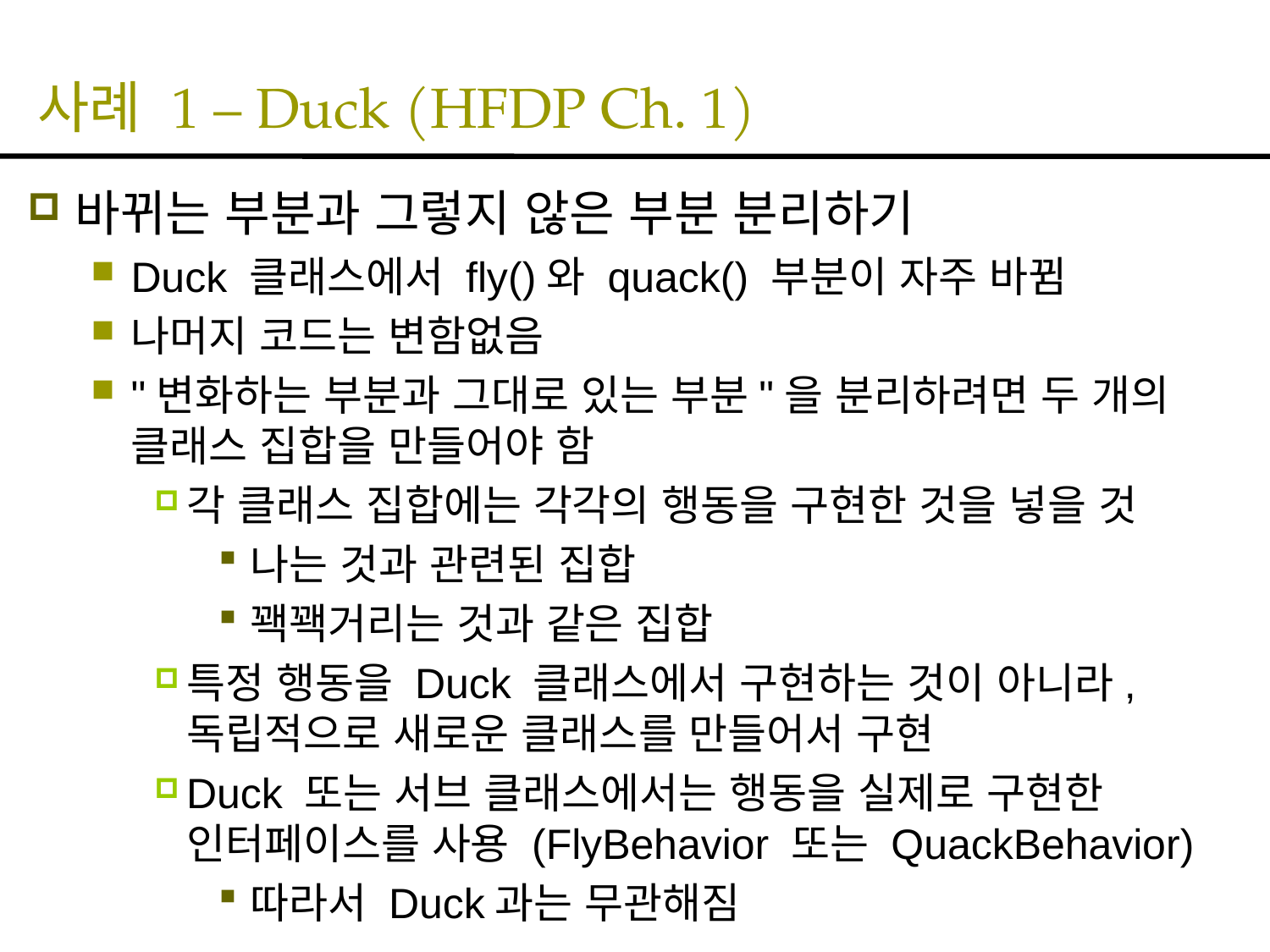

# 사례 1 – Duck (HFDP Ch. 1)
바뀌는 부분과 그렇지 않은 부분 분리하기
Duck 클래스에서 fly()와 quack() 부분이 자주 바뀜
나머지 코드는 변함없음
"변화하는 부분과 그대로 있는 부분"을 분리하려면 두 개의 클래스 집합을 만들어야 함
각 클래스 집합에는 각각의 행동을 구현한 것을 넣을 것
나는 것과 관련된 집합
꽥꽥거리는 것과 같은 집합
특정 행동을 Duck 클래스에서 구현하는 것이 아니라, 독립적으로 새로운 클래스를 만들어서 구현
Duck 또는 서브 클래스에서는 행동을 실제로 구현한 인터페이스를 사용 (FlyBehavior 또는 QuackBehavior)
따라서 Duck과는 무관해짐